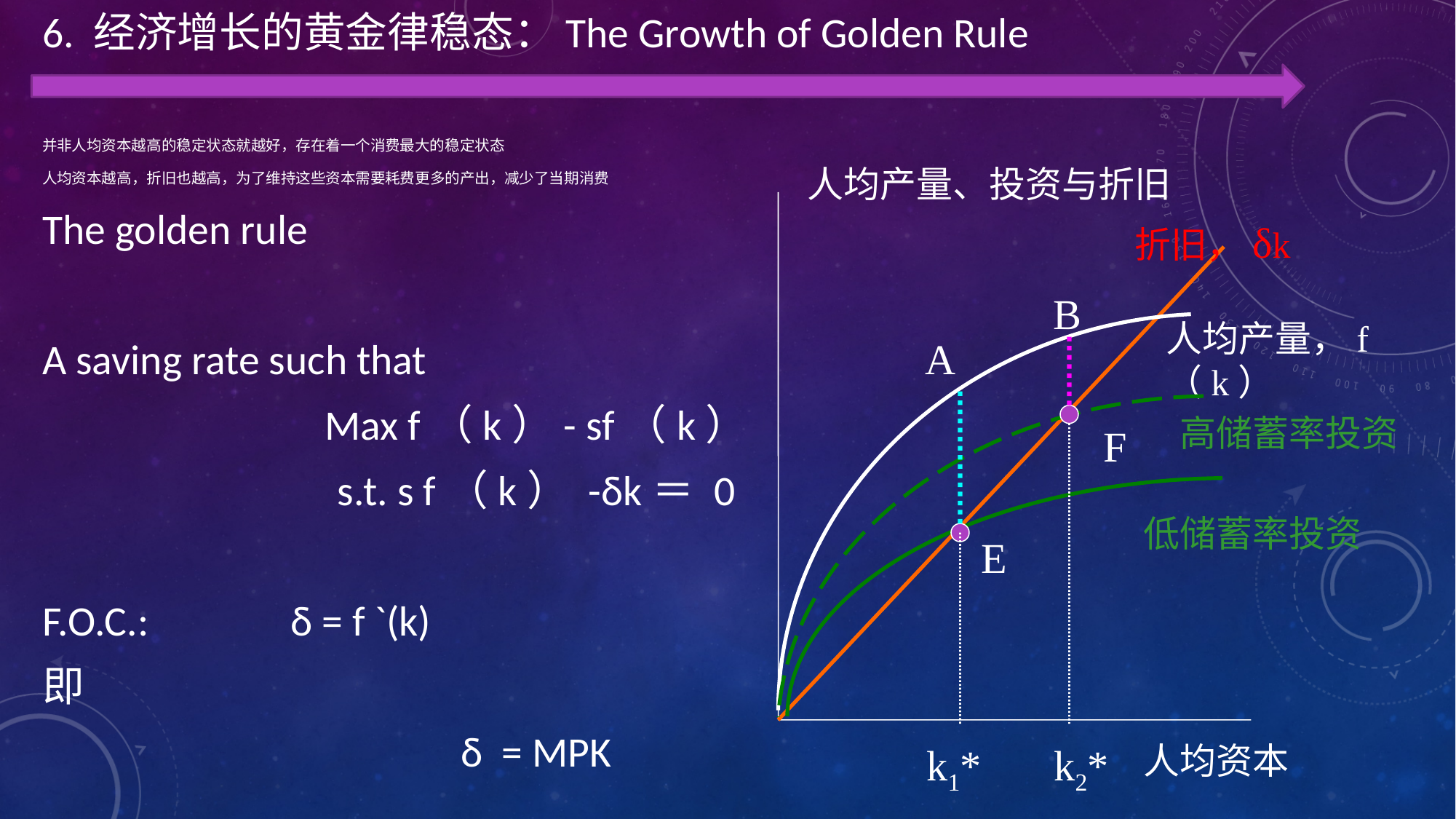

6. 经济增长的黄金律稳态：The Growth of Golden Rule

并非人均资本越高的稳定状态就越好，存在着一个消费最大的稳定状态
人均资本越高，折旧也越高，为了维持这些资本需要耗费更多的产出，减少了当期消费
The golden rule

A saving rate such that
Max f（k）- sf（k）
s.t. s f（k） -δk＝ 0

F.O.C.:               δ = f `(k)
即
δ  = MPK

人均产量、投资与折旧

折旧，δk

B
人均产量，f（k）

A

高储蓄率投资
F

低储蓄率投资

E

人均资本
k1*
k2*